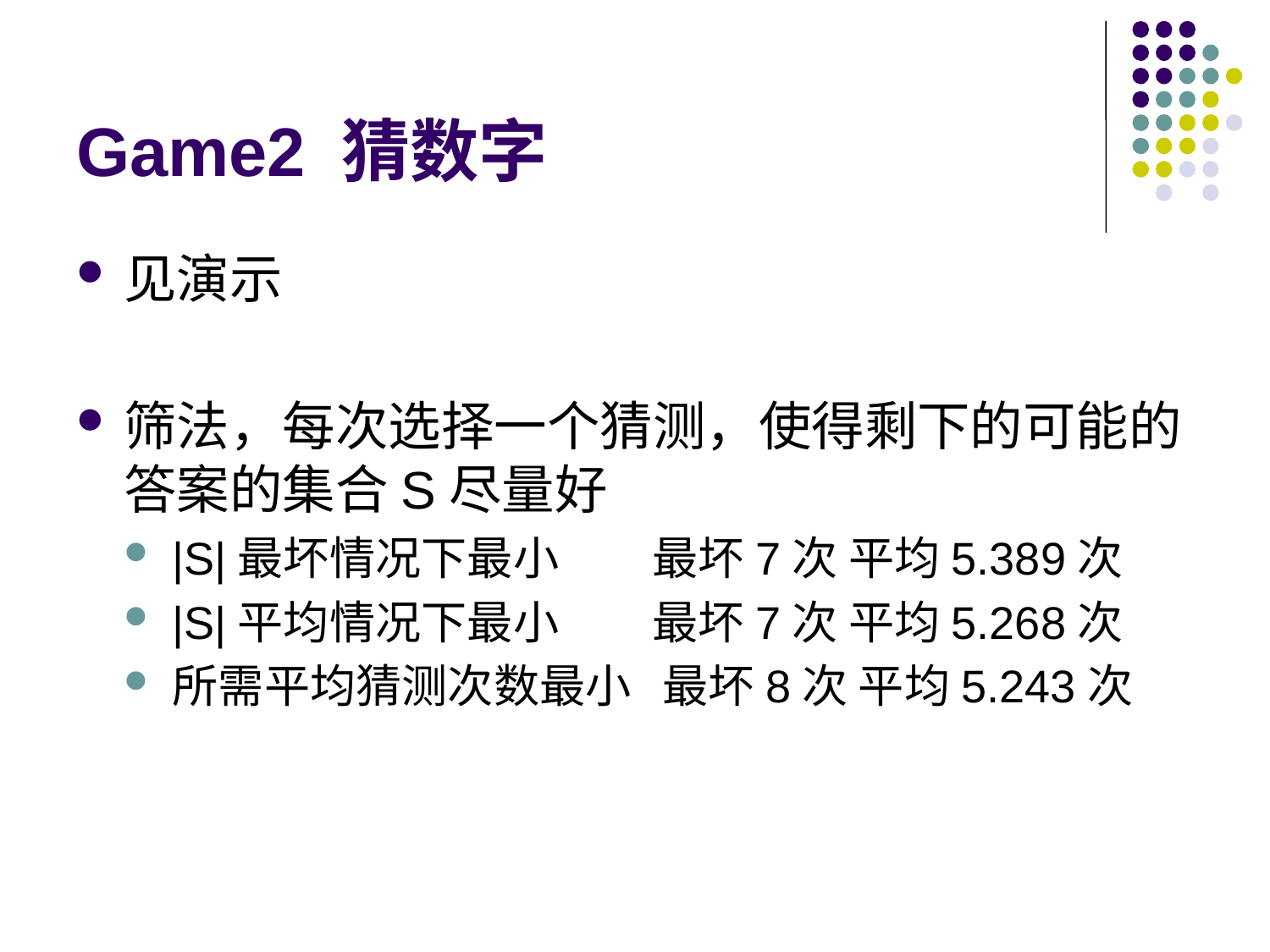

# Game2 猜数字
见演示

筛法，每次选择一个猜测，使得剩下的可能的答案的集合S尽量好
|S|最坏情况下最小         最坏7次 平均5.389次
|S|平均情况下最小         最坏7次 平均5.268次
所需平均猜测次数最小   最坏8次 平均5.243次